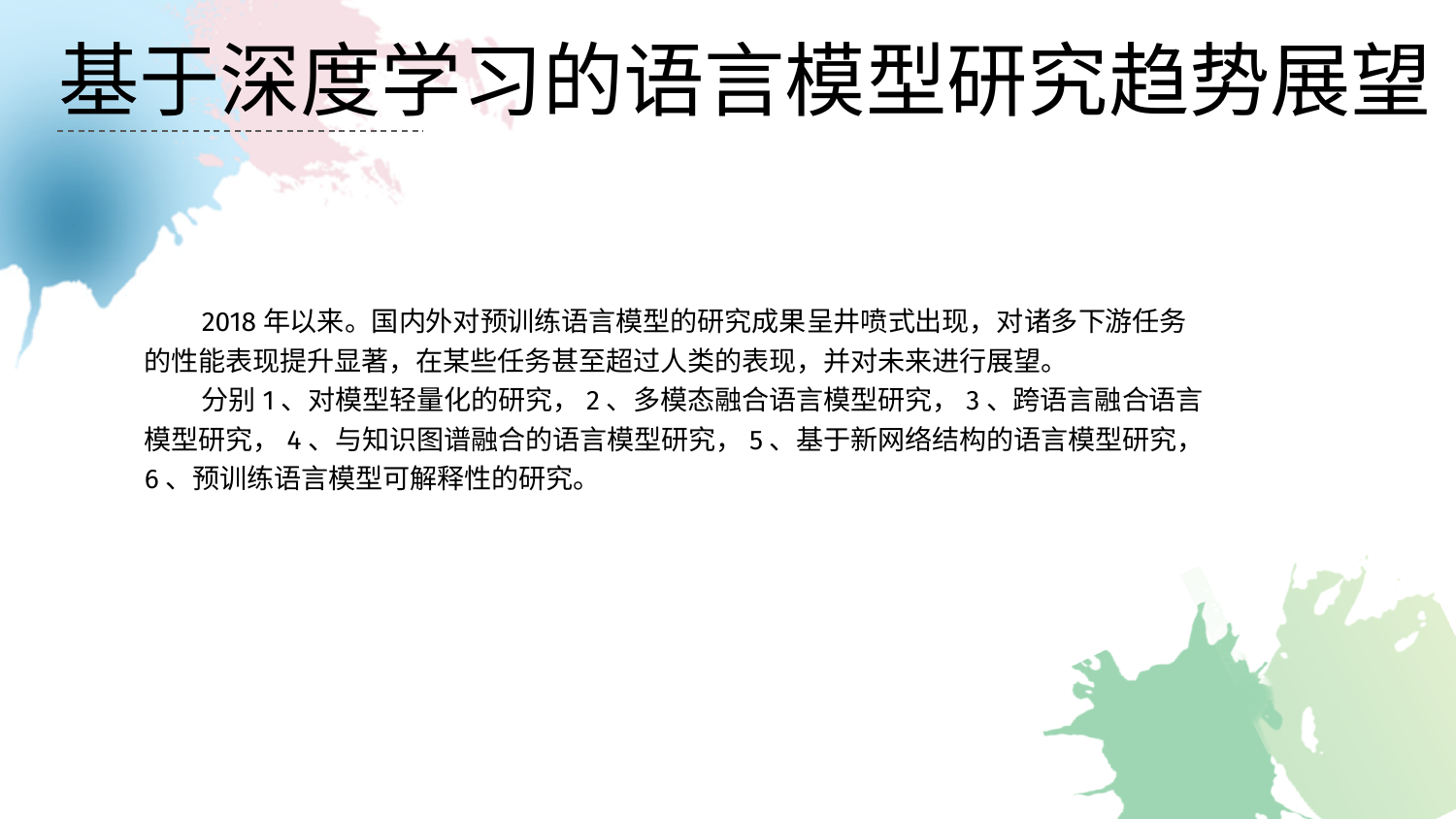

基于深度学习的语言模型研究趋势展望
2018年以来。国内外对预训练语言模型的研究成果呈井喷式出现，对诸多下游任务的性能表现提升显著，在某些任务甚至超过人类的表现，并对未来进行展望。
分别1、对模型轻量化的研究，2、多模态融合语言模型研究，3、跨语言融合语言模型研究，4、与知识图谱融合的语言模型研究，5、基于新网络结构的语言模型研究，6、预训练语言模型可解释性的研究。